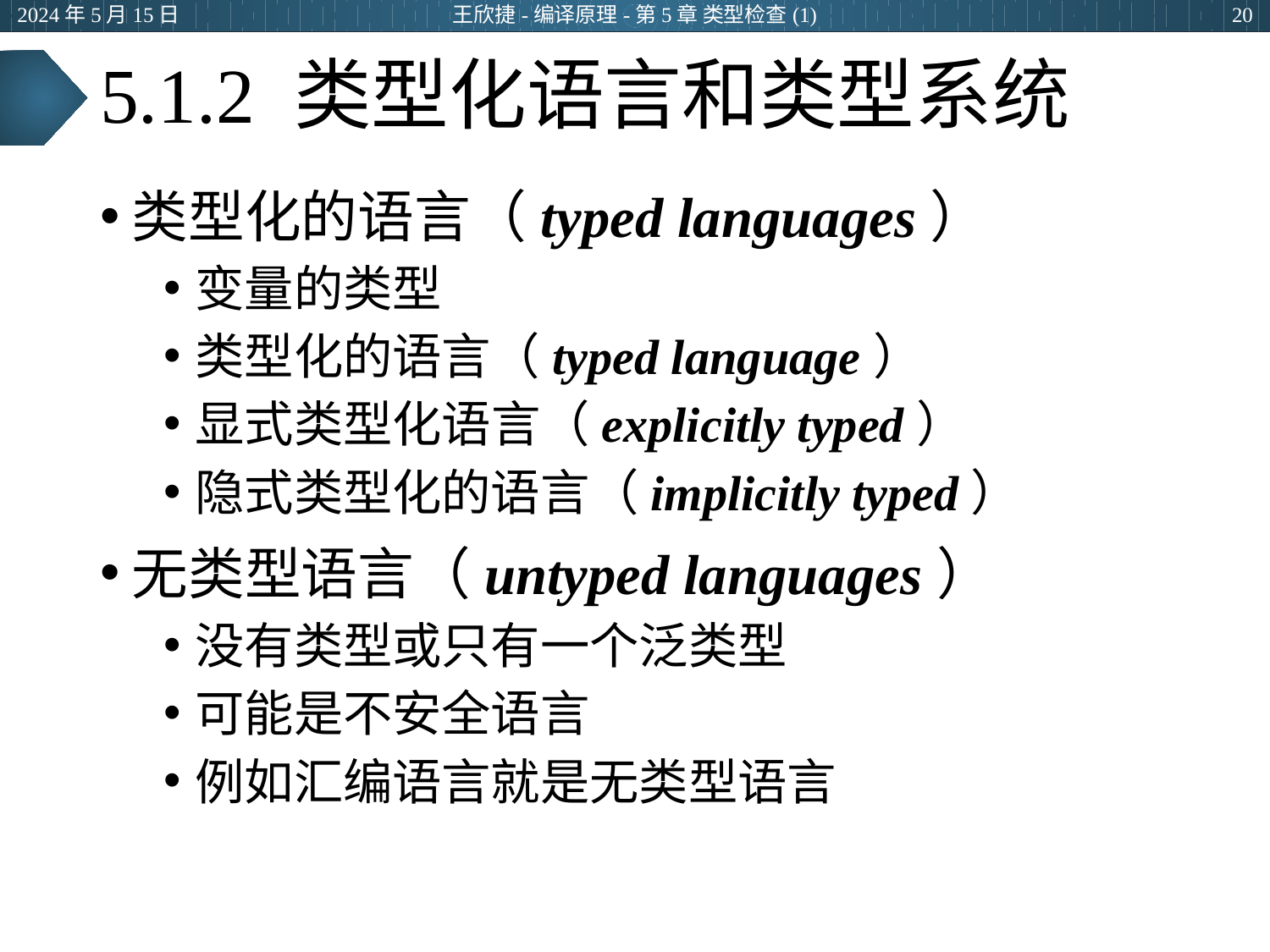

2024年5月15日
王欣捷-编译原理-第5章 类型检查(1)
20
# 5.1.2 类型化语言和类型系统
类型化的语言（typed languages）
变量的类型
类型化的语言（typed language）
显式类型化语言（explicitly typed）
隐式类型化的语言（implicitly typed）
无类型语言（untyped languages）
没有类型或只有一个泛类型
可能是不安全语言
例如汇编语言就是无类型语言